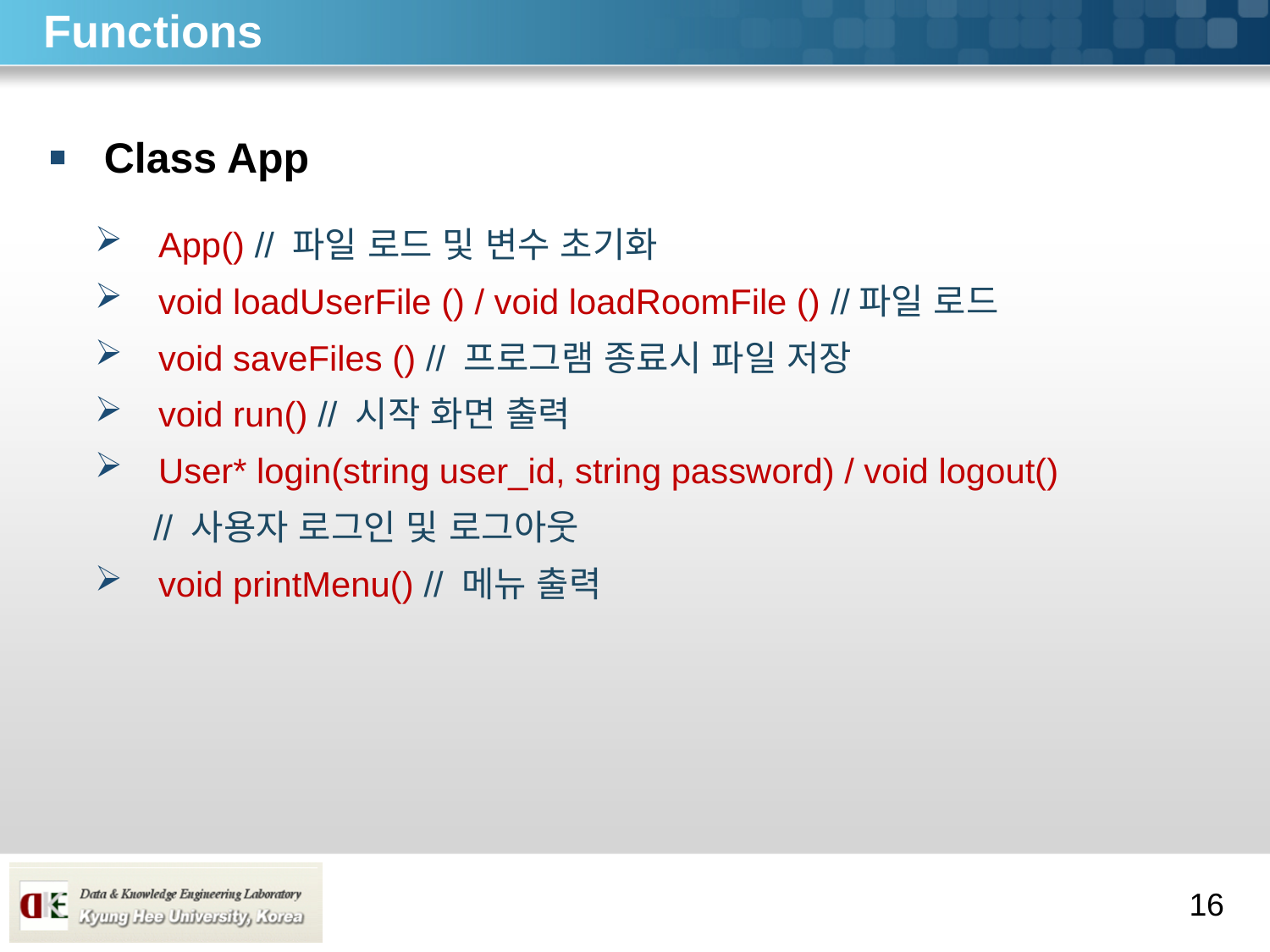

# Functions
 Class App
App() // 파일 로드 및 변수 초기화
void loadUserFile () / void loadRoomFile () //파일 로드
void saveFiles () // 프로그램 종료시 파일 저장
void run() // 시작 화면 출력
User* login(string user_id, string password) / void logout()
      // 사용자 로그인 및 로그아웃
void printMenu() // 메뉴 출력